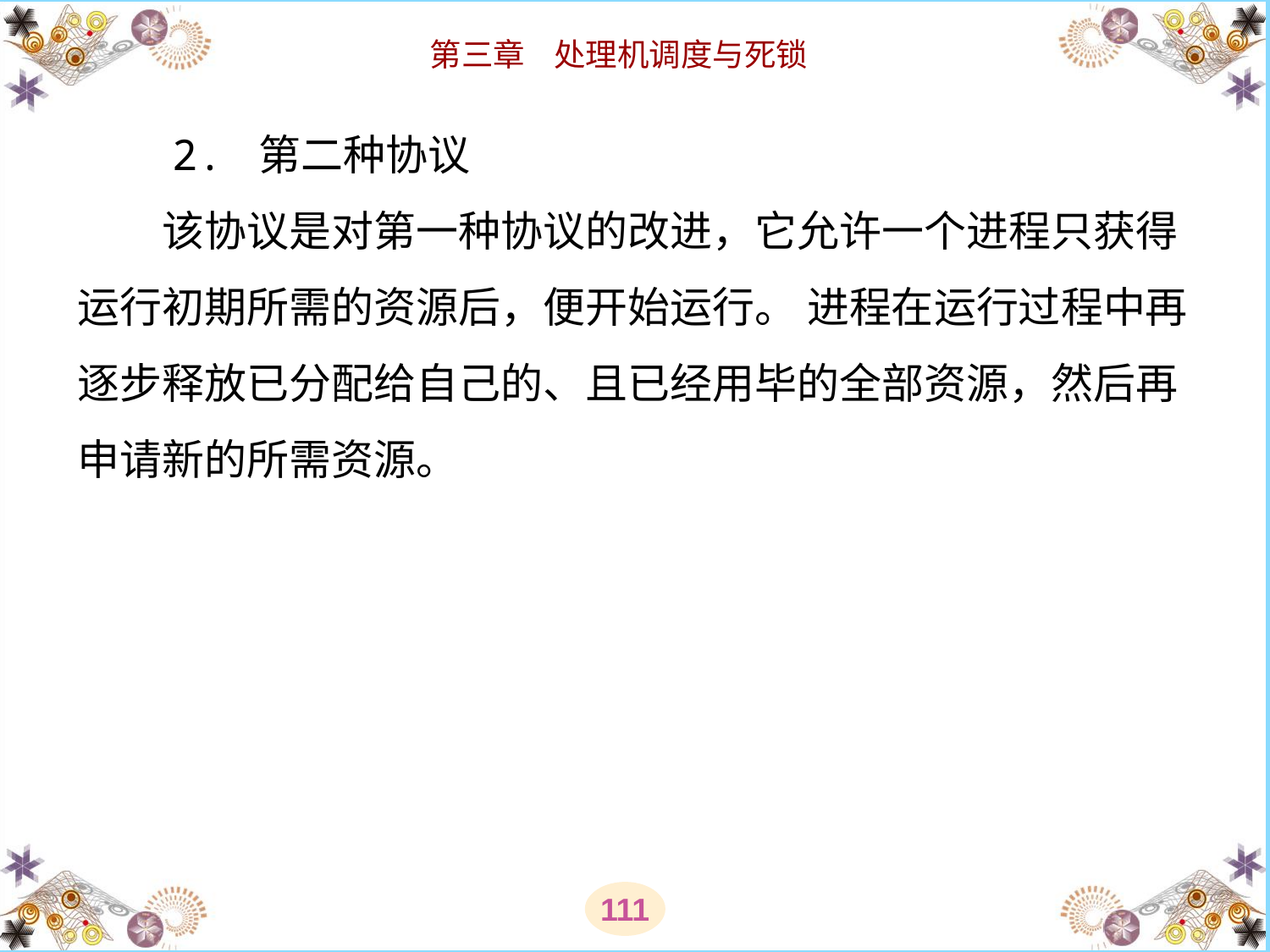

# 2. 第二种协议 　　该协议是对第一种协议的改进，它允许一个进程只获得运行初期所需的资源后，便开始运行。 进程在运行过程中再逐步释放已分配给自己的、且已经用毕的全部资源，然后再申请新的所需资源。